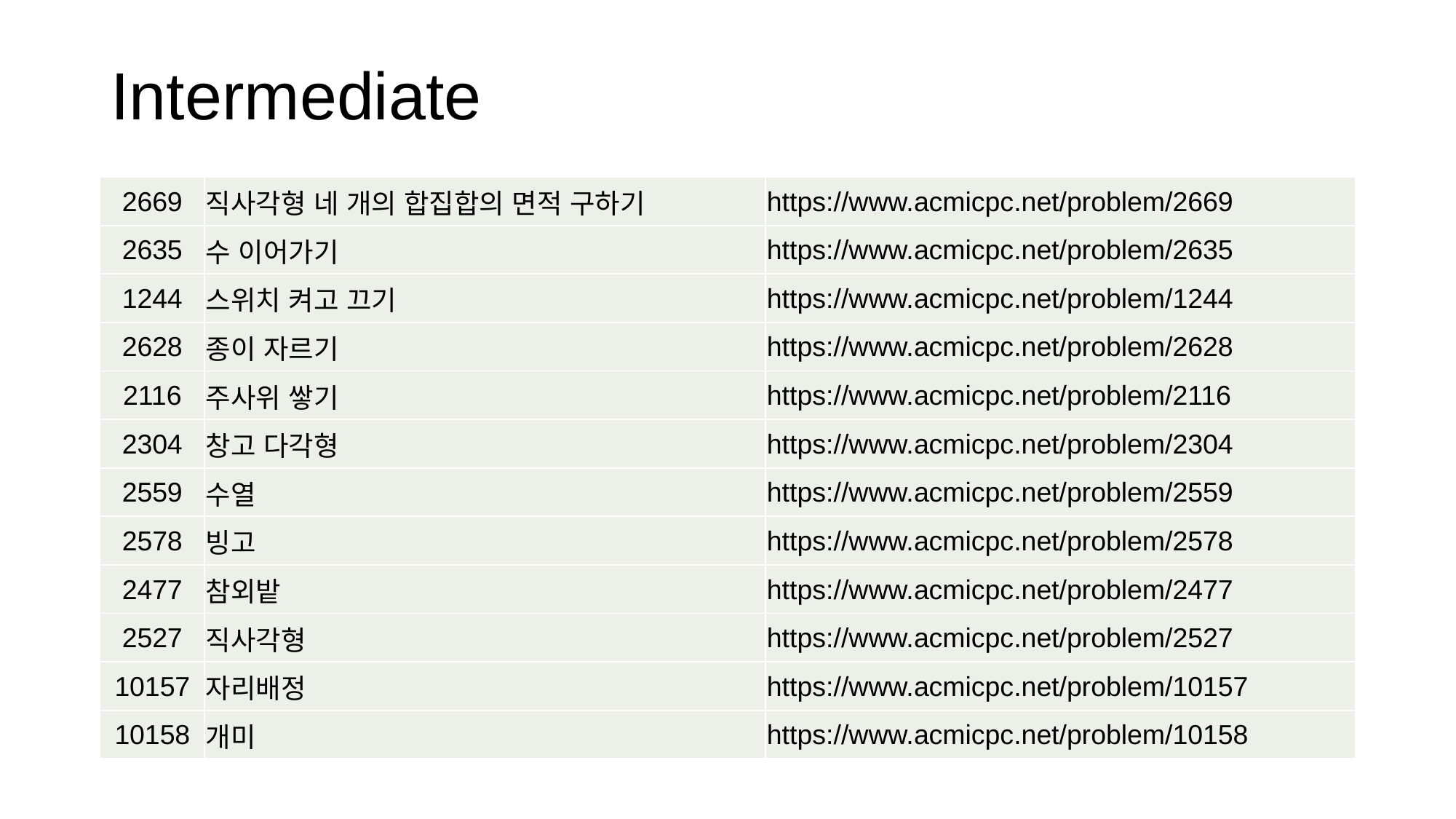

# Intermediate
| 2669 | 직사각형 네 개의 합집합의 면적 구하기 | https://www.acmicpc.net/problem/2669 |
| --- | --- | --- |
| 2635 | 수 이어가기 | https://www.acmicpc.net/problem/2635 |
| 1244 | 스위치 켜고 끄기 | https://www.acmicpc.net/problem/1244 |
| 2628 | 종이 자르기 | https://www.acmicpc.net/problem/2628 |
| 2116 | 주사위 쌓기 | https://www.acmicpc.net/problem/2116 |
| 2304 | 창고 다각형 | https://www.acmicpc.net/problem/2304 |
| 2559 | 수열 | https://www.acmicpc.net/problem/2559 |
| 2578 | 빙고 | https://www.acmicpc.net/problem/2578 |
| 2477 | 참외밭 | https://www.acmicpc.net/problem/2477 |
| 2527 | 직사각형 | https://www.acmicpc.net/problem/2527 |
| 10157 | 자리배정 | https://www.acmicpc.net/problem/10157 |
| 10158 | 개미 | https://www.acmicpc.net/problem/10158 |